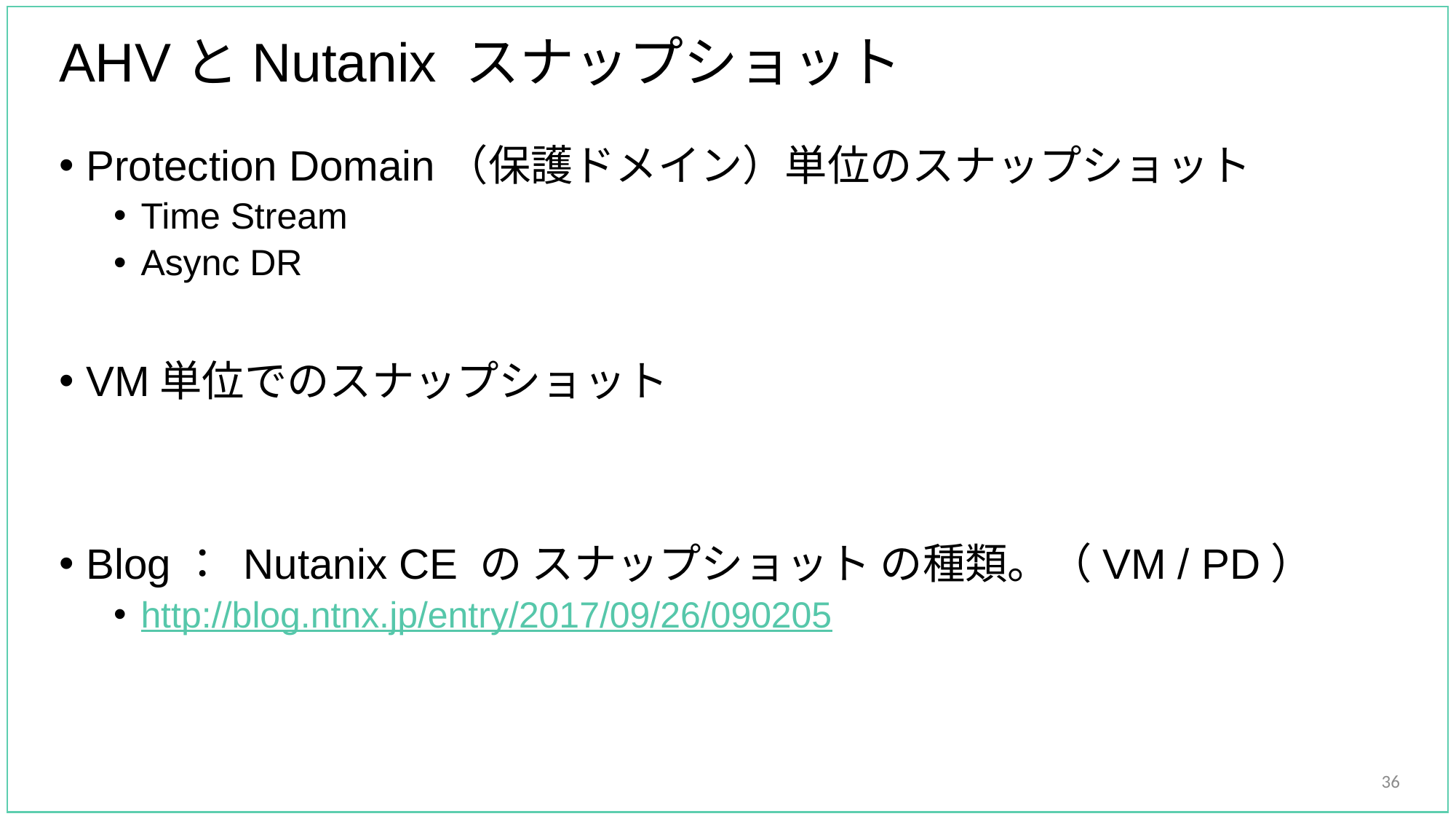

# AHVとNutanix スナップショット
Protection Domain（保護ドメイン）単位のスナップショット
Time Stream
Async DR

VM単位でのスナップショット

Blog： Nutanix CE の スナップショット の種類。（VM / PD）
http://blog.ntnx.jp/entry/2017/09/26/090205
36